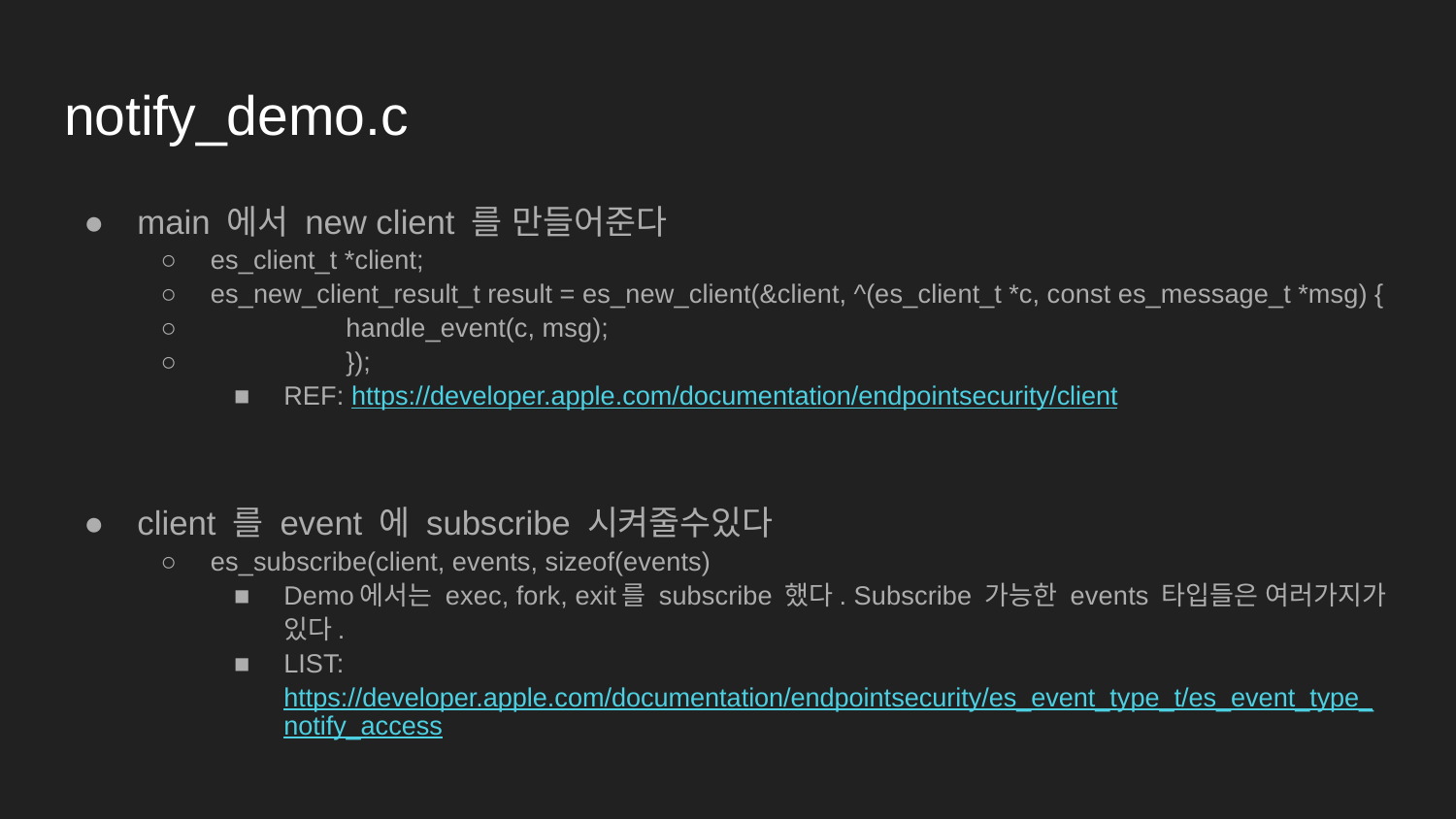

# notify_demo.c
main 에서 new client 를 만들어준다
es_client_t *client;
es_new_client_result_t result = es_new_client(&client, ^(es_client_t *c, const es_message_t *msg) {
		handle_event(c, msg);
	});
REF: https://developer.apple.com/documentation/endpointsecurity/client

client 를 event 에 subscribe 시켜줄수있다
es_subscribe(client, events, sizeof(events)
Demo에서는 exec, fork, exit를 subscribe 했다. Subscribe 가능한 events 타입들은 여러가지가 있다.
LIST: https://developer.apple.com/documentation/endpointsecurity/es_event_type_t/es_event_type_notify_access